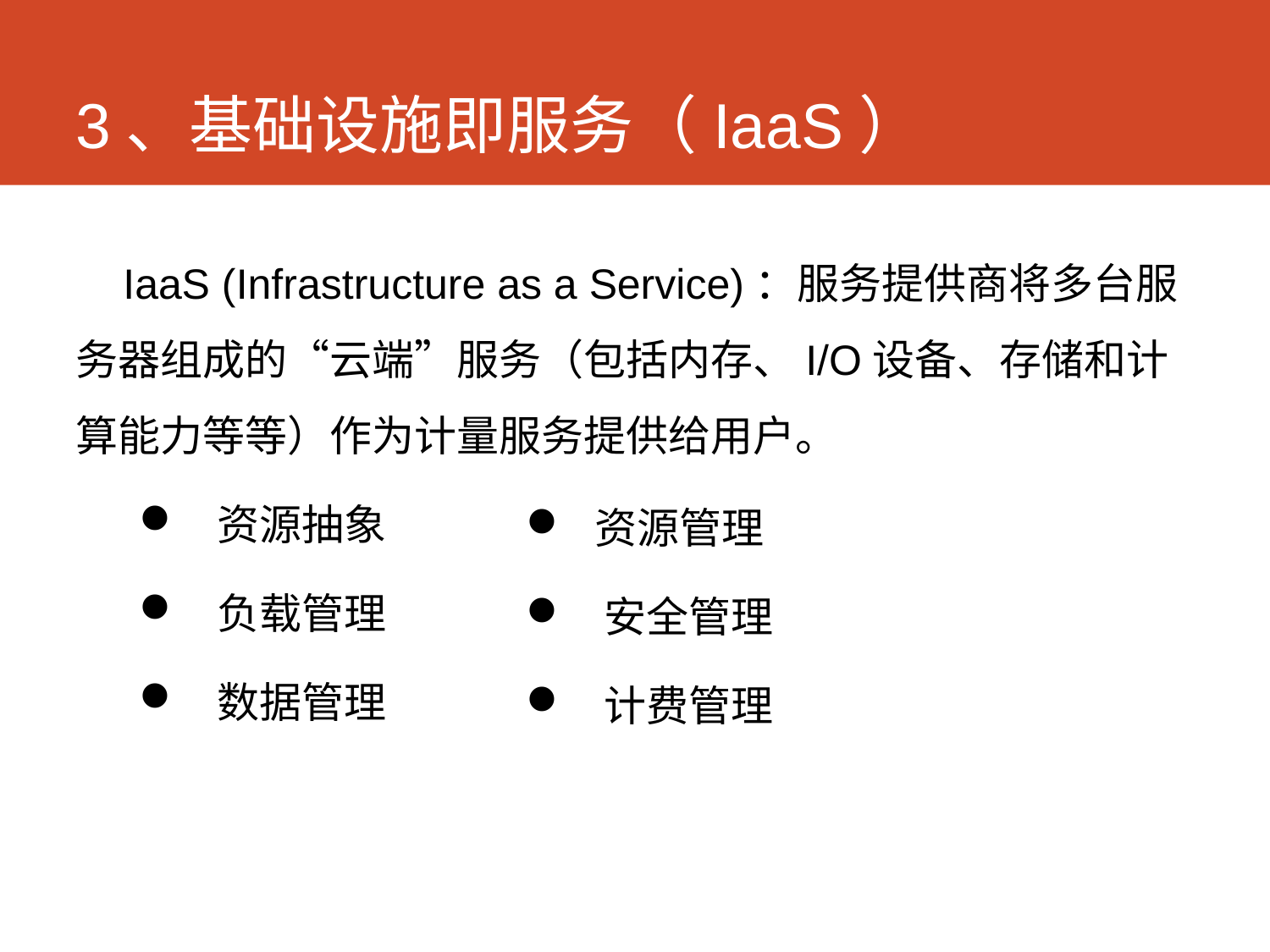

# 3、基础设施即服务（IaaS）
    IaaS (Infrastructure as a Service)：服务提供商将多台服务器组成的“云端”服务（包括内存、I/O设备、存储和计算能力等等）作为计量服务提供给用户。
  资源抽象
  负载管理
  数据管理
 资源管理
  安全管理
  计费管理